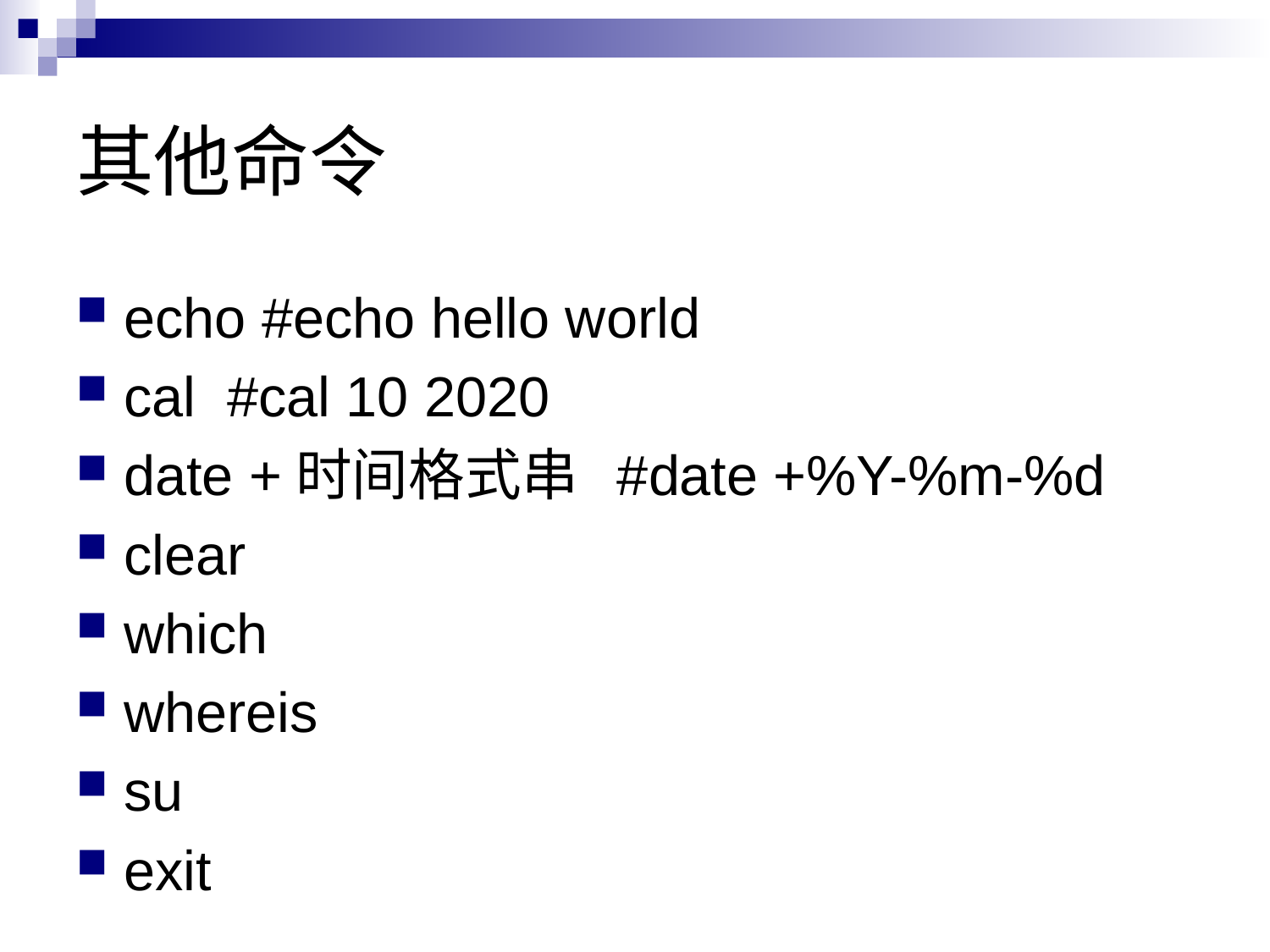

# 其他命令
echo #echo hello world
cal  #cal 10 2020
date +时间格式串  #date +%Y-%m-%d
clear
which
whereis
su
exit